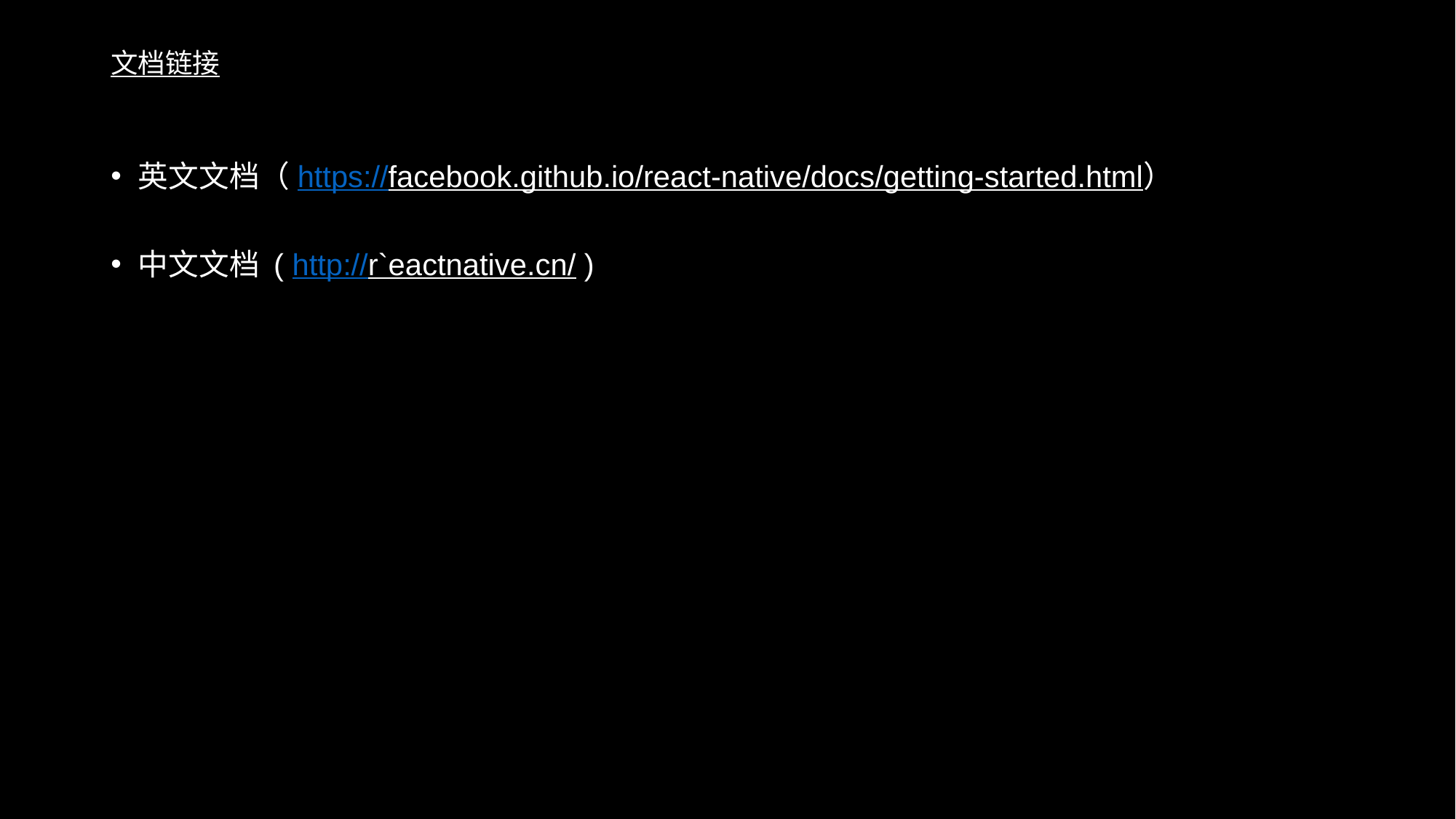

# 文档链接
英文文档（https://facebook.github.io/react-native/docs/getting-started.html）
中文文档 ( http://r`eactnative.cn/ )